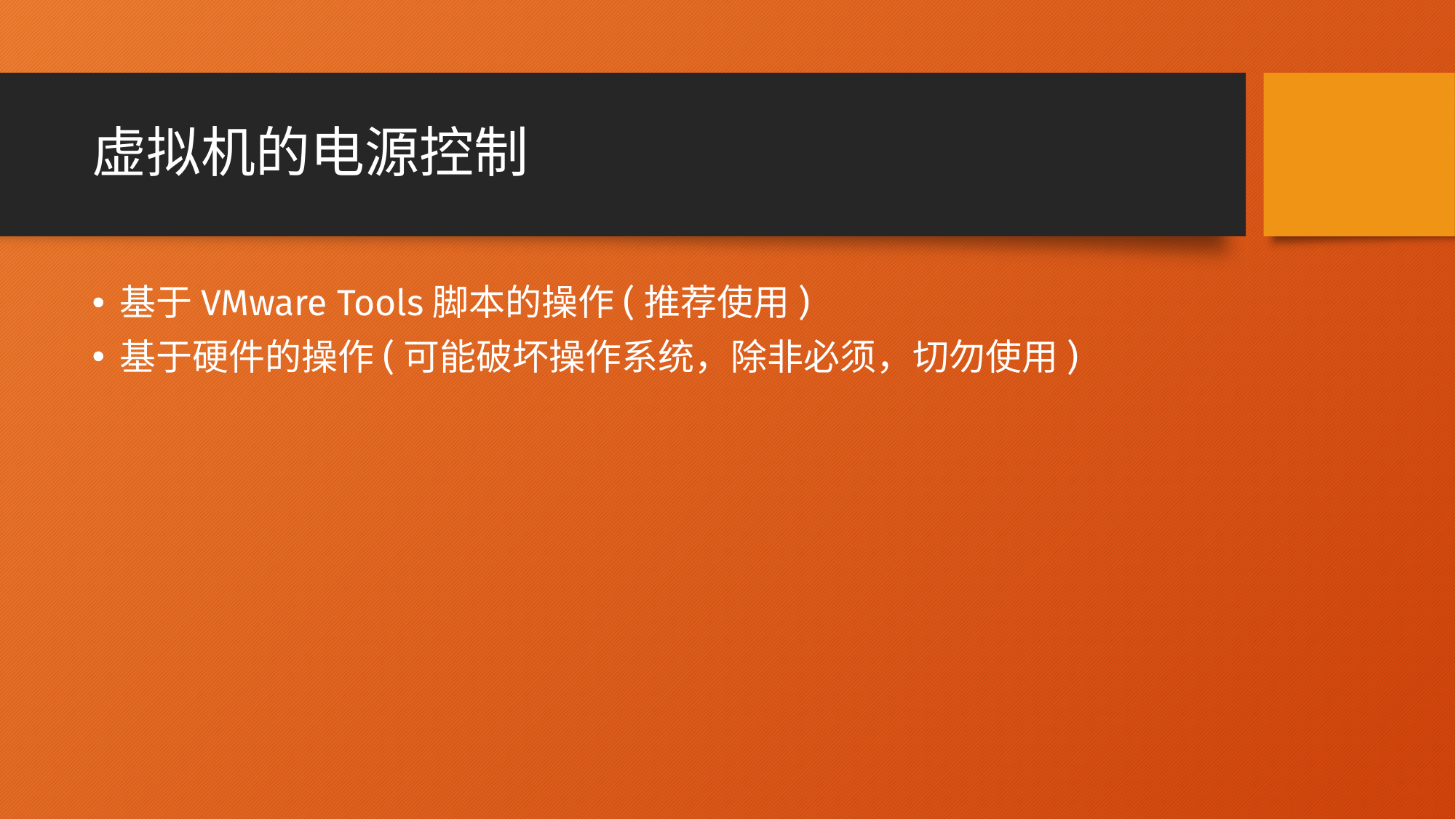

# 虚拟机的电源控制
基于VMware Tools脚本的操作(推荐使用)
基于硬件的操作(可能破坏操作系统，除非必须，切勿使用)